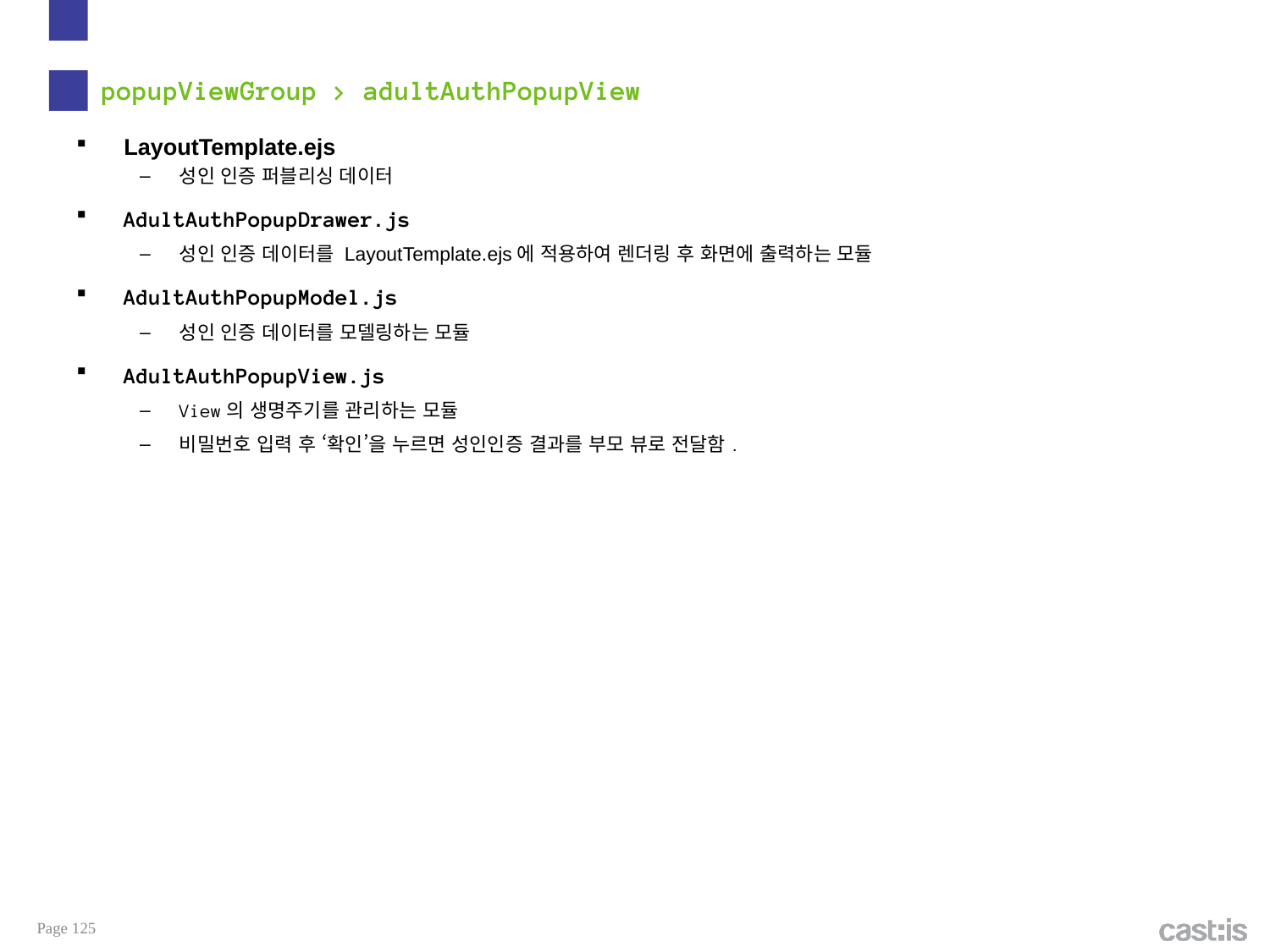

# popupViewGroup > adultAuthPopupView
LayoutTemplate.ejs
성인 인증 퍼블리싱 데이터

AdultAuthPopupDrawer.js
성인 인증 데이터를 LayoutTemplate.ejs에 적용하여 렌더링 후 화면에 출력하는 모듈

AdultAuthPopupModel.js
성인 인증 데이터를 모델링하는 모듈

AdultAuthPopupView.js
View의 생명주기를 관리하는 모듈
비밀번호 입력 후 ‘확인’을 누르면 성인인증 결과를 부모 뷰로 전달함.

Page 125